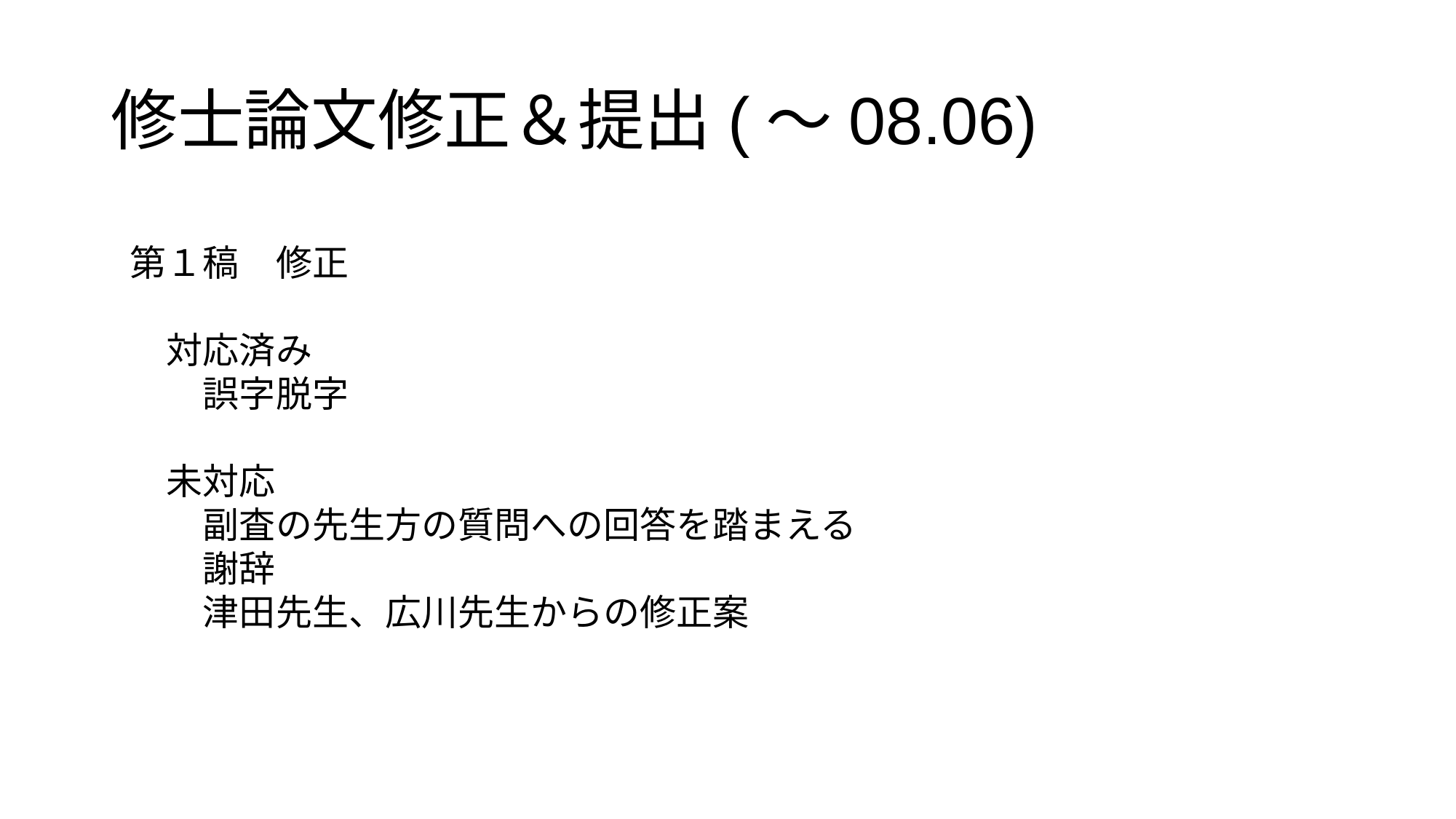

# 修士論文修正＆提出(〜08.06)
第１稿　修正

　対応済み
　　誤字脱字

　未対応
　　副査の先生方の質問への回答を踏まえる
　　謝辞
　　津田先生、広川先生からの修正案